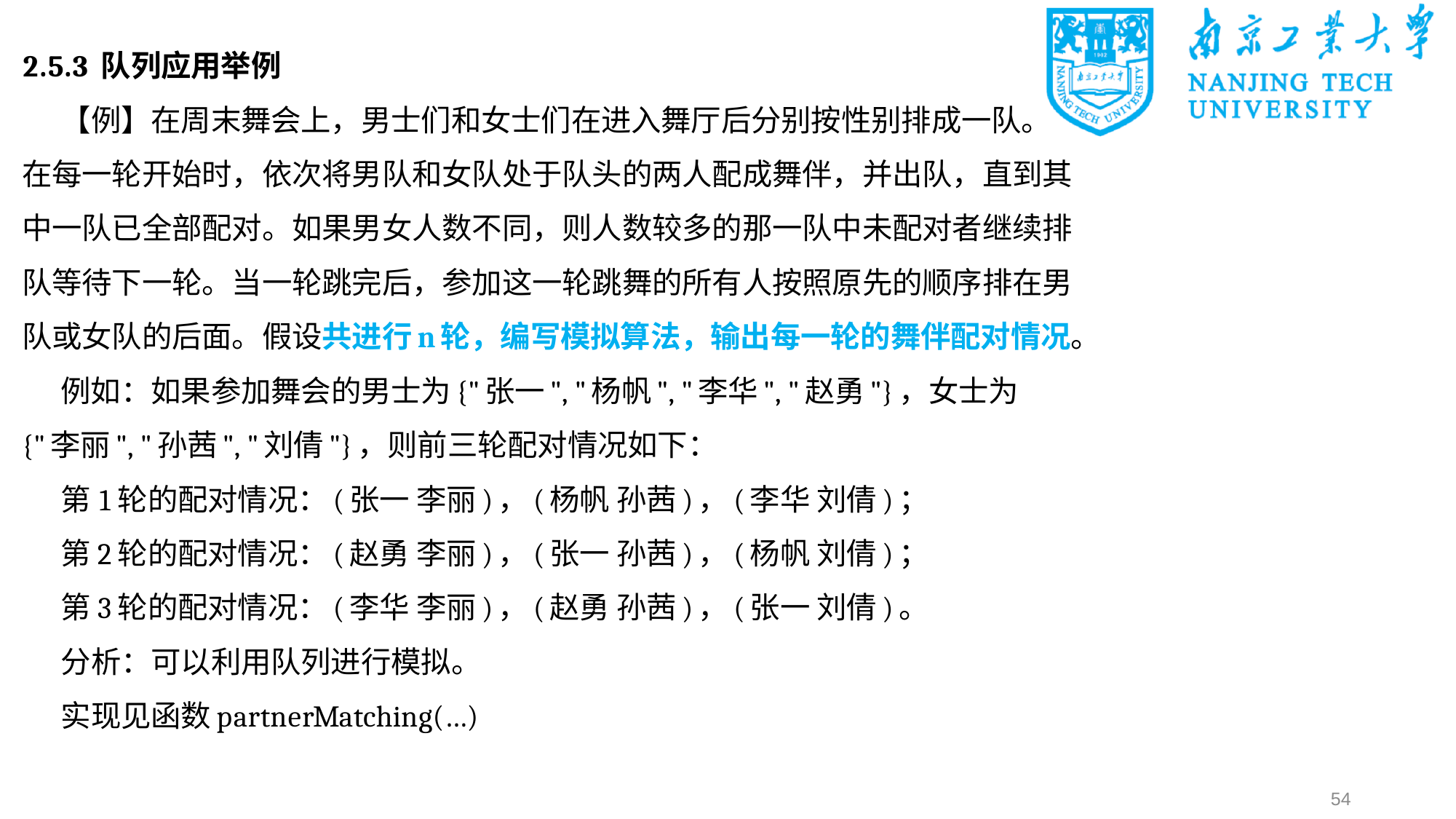

2.5.3 队列应用举例
【例】在周末舞会上，男士们和女士们在进入舞厅后分别按性别排成一队。在每一轮开始时，依次将男队和女队处于队头的两人配成舞伴，并出队，直到其中一队已全部配对。如果男女人数不同，则人数较多的那一队中未配对者继续排队等待下一轮。当一轮跳完后，参加这一轮跳舞的所有人按照原先的顺序排在男队或女队的后面。假设共进行n轮，编写模拟算法，输出每一轮的舞伴配对情况。
例如：如果参加舞会的男士为{"张一", "杨帆", "李华", "赵勇"}，女士为{"李丽", "孙茜", "刘倩"}，则前三轮配对情况如下：
第1轮的配对情况：(张一 李丽)，(杨帆 孙茜)，(李华 刘倩)；
第2轮的配对情况：(赵勇 李丽)，(张一 孙茜)，(杨帆 刘倩)；
第3轮的配对情况：(李华 李丽)，(赵勇 孙茜)，(张一 刘倩)。
分析：可以利用队列进行模拟。
实现见函数partnerMatching(…)
54